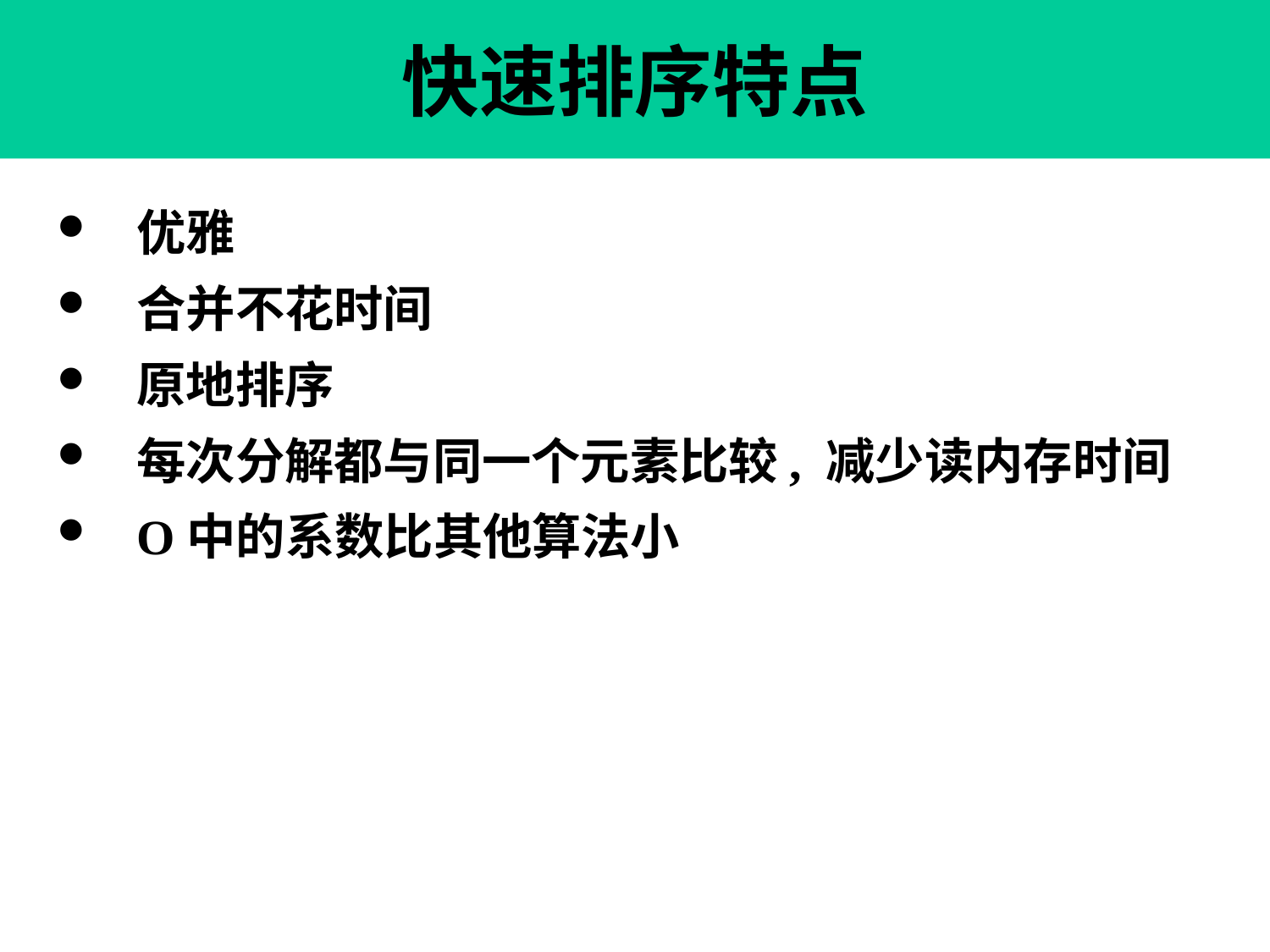

快速排序特点
优雅
合并不花时间
原地排序
每次分解都与同一个元素比较, 减少读内存时间
O中的系数比其他算法小